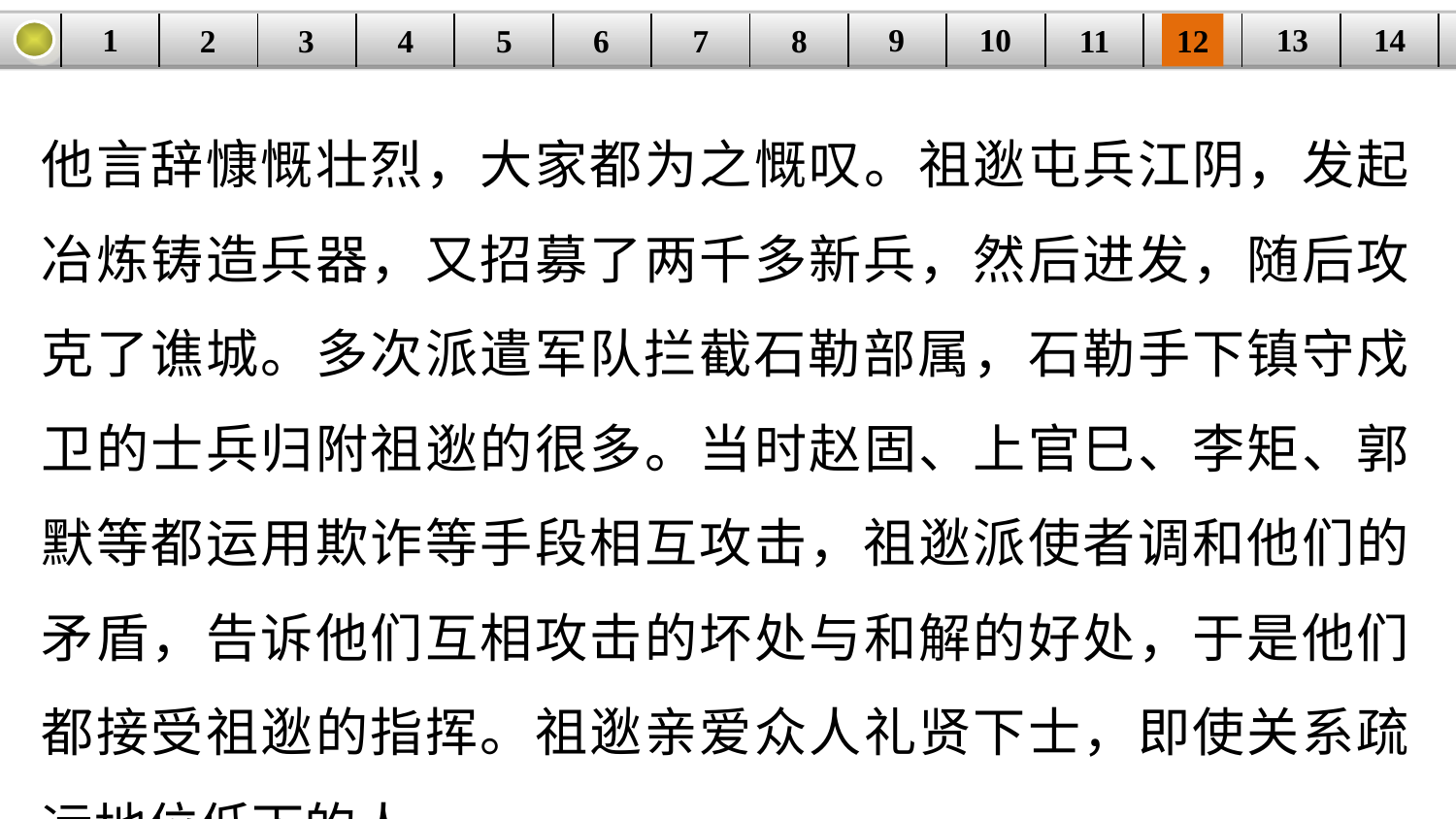

14
9
10
1
13
3
4
5
6
8
11
2
12
|  |  |  |  |  |  |  |  |  |  |  |  |  |  |
| --- | --- | --- | --- | --- | --- | --- | --- | --- | --- | --- | --- | --- | --- |
7

他言辞慷慨壮烈，大家都为之慨叹。祖逖屯兵江阴，发起冶炼铸造兵器，又招募了两千多新兵，然后进发，随后攻克了谯城。多次派遣军队拦截石勒部属，石勒手下镇守戍卫的士兵归附祖逖的很多。当时赵固、上官巳、李矩、郭默等都运用欺诈等手段相互攻击，祖逖派使者调和他们的矛盾，告诉他们互相攻击的坏处与和解的好处，于是他们都接受祖逖的指挥。祖逖亲爱众人礼贤下士，即使关系疏远地位低下的人，